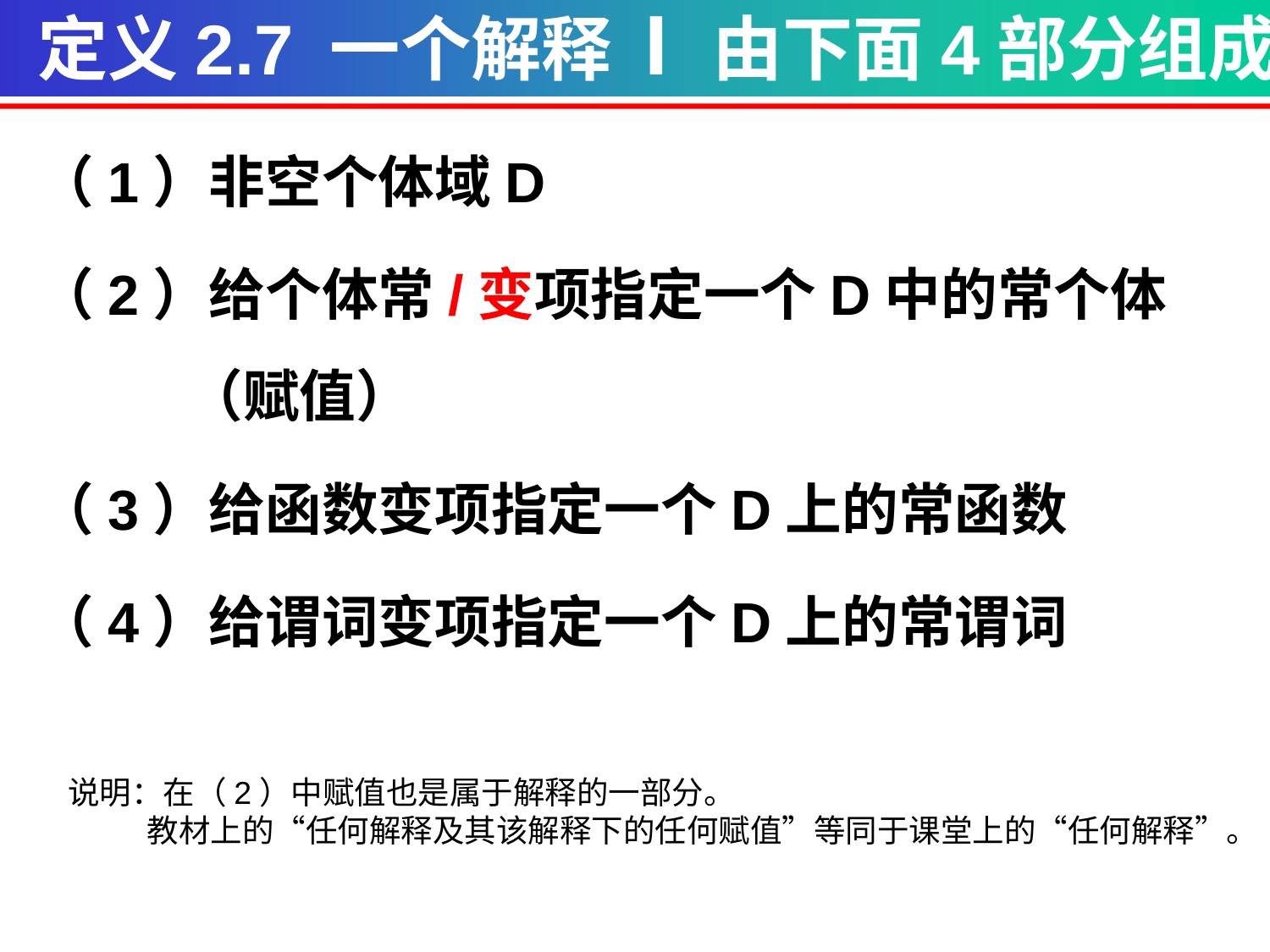

定义2.7 一个解释 I 由下面4部分组成
（1）非空个体域D
（2）给个体常/变项指定一个D中的常个体（赋值）
（3）给函数变项指定一个D上的常函数
（4）给谓词变项指定一个D上的常谓词

说明：在（2）中赋值也是属于解释的一部分。
          教材上的“任何解释及其该解释下的任何赋值”等同于课堂上的“任何解释”。